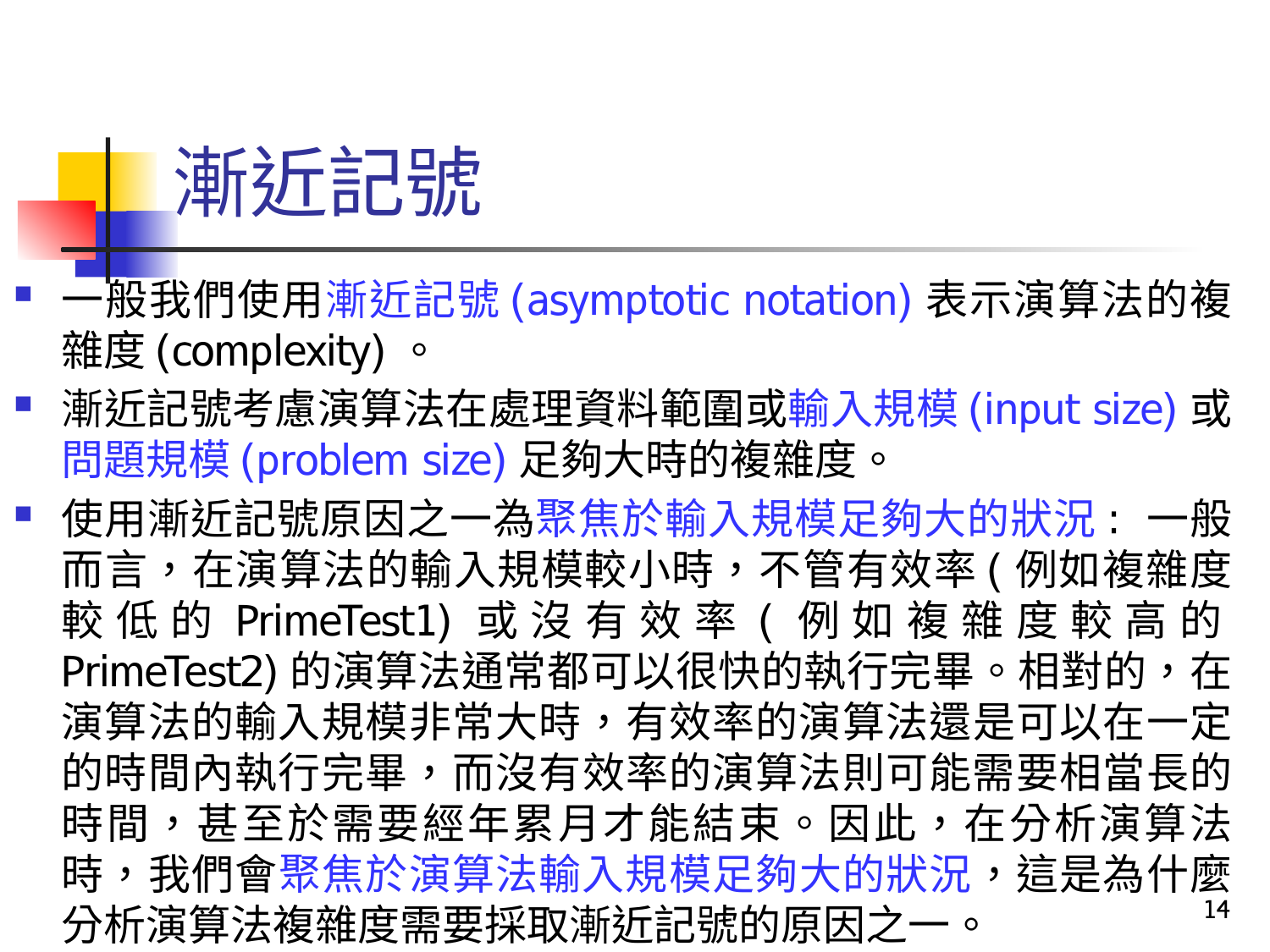

# 漸近記號
一般我們使用漸近記號(asymptotic notation)表示演算法的複雜度(complexity)。
漸近記號考慮演算法在處理資料範圍或輸入規模(input size)或問題規模(problem size)足夠大時的複雜度。
使用漸近記號原因之一為聚焦於輸入規模足夠大的狀況: 一般而言，在演算法的輸入規模較小時，不管有效率(例如複雜度較低的PrimeTest1)或沒有效率(例如複雜度較高的PrimeTest2)的演算法通常都可以很快的執行完畢。相對的，在演算法的輸入規模非常大時，有效率的演算法還是可以在一定的時間內執行完畢，而沒有效率的演算法則可能需要相當長的時間，甚至於需要經年累月才能結束。因此，在分析演算法時，我們會聚焦於演算法輸入規模足夠大的狀況，這是為什麼分析演算法複雜度需要採取漸近記號的原因之一。
14